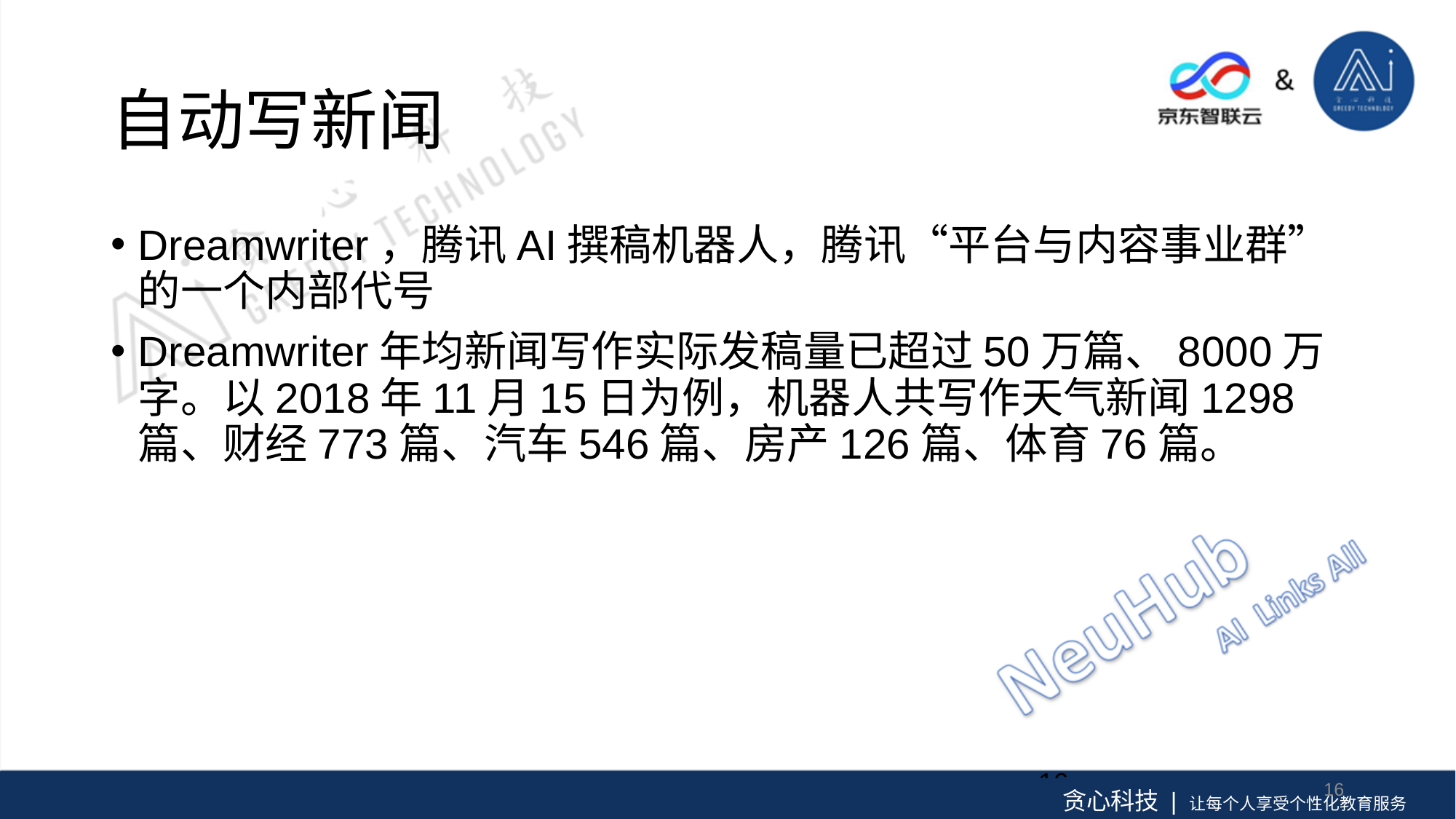

# 自动写新闻
Dreamwriter，腾讯AI撰稿机器人，腾讯“平台与内容事业群”的一个内部代号
Dreamwriter年均新闻写作实际发稿量已超过50万篇、8000万字。以2018年11月15日为例，机器人共写作天气新闻1298篇、财经773篇、汽车546篇、房产126篇、体育76篇。